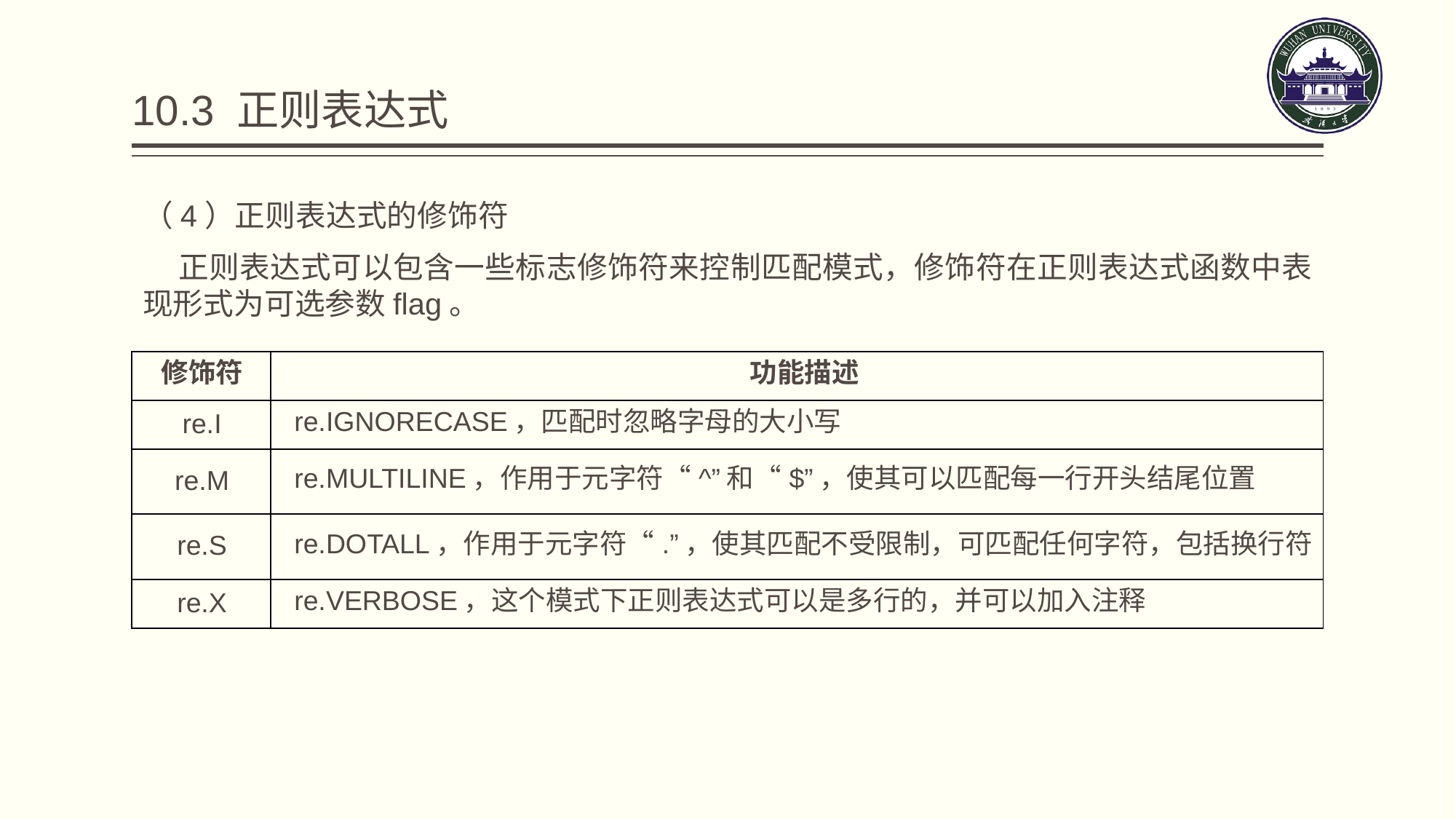

# 10.3 正则表达式
（4）正则表达式的修饰符
    正则表达式可以包含一些标志修饰符来控制匹配模式，修饰符在正则表达式函数中表现形式为可选参数flag。
| 修饰符 | 功能描述 |
| --- | --- |
| re.I | re.IGNORECASE，匹配时忽略字母的大小写 |
| re.M | re.MULTILINE，作用于元字符“^”和“$”，使其可以匹配每一行开头结尾位置 |
| re.S | re.DOTALL，作用于元字符“.”，使其匹配不受限制，可匹配任何字符，包括换行符 |
| re.X | re.VERBOSE，这个模式下正则表达式可以是多行的，并可以加入注释 |